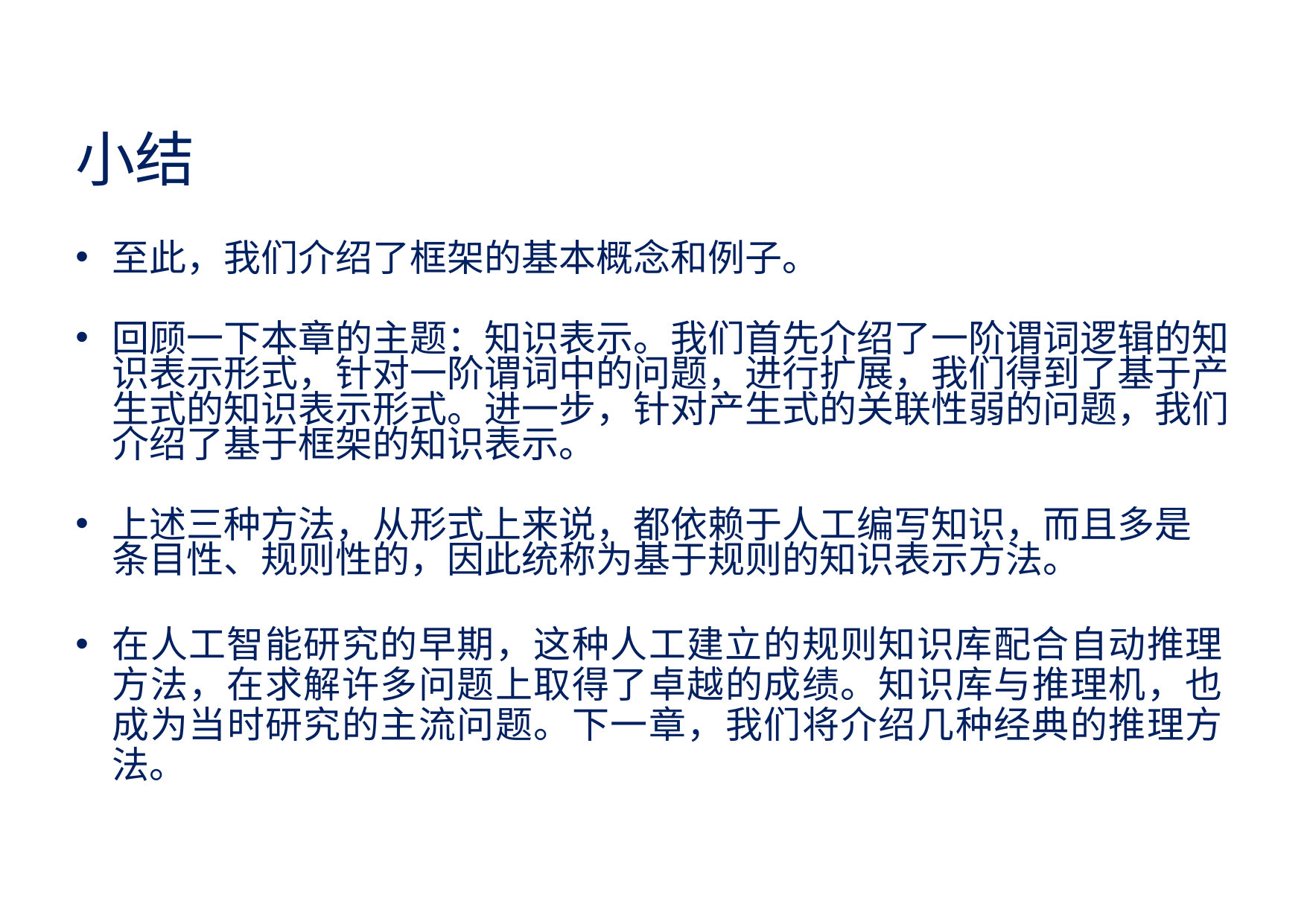

# 小结
至此，我们介绍了框架的基本概念和例子。

回顾一下本章的主题：知识表示。我们首先介绍了一阶谓词逻辑的知识表示形式，针对一阶谓词中的问题，进行扩展，我们得到了基于产生式的知识表示形式。进一步，针对产生式的关联性弱的问题，我们介绍了基于框架的知识表示。

上述三种方法，从形式上来说，都依赖于人工编写知识，而且多是条目性、规则性的，因此统称为基于规则的知识表示方法。

在人工智能研究的早期，这种人工建立的规则知识库配合自动推理方法，在求解许多问题上取得了卓越的成绩。知识库与推理机，也成为当时研究的主流问题。下一章，我们将介绍几种经典的推理方法。
75